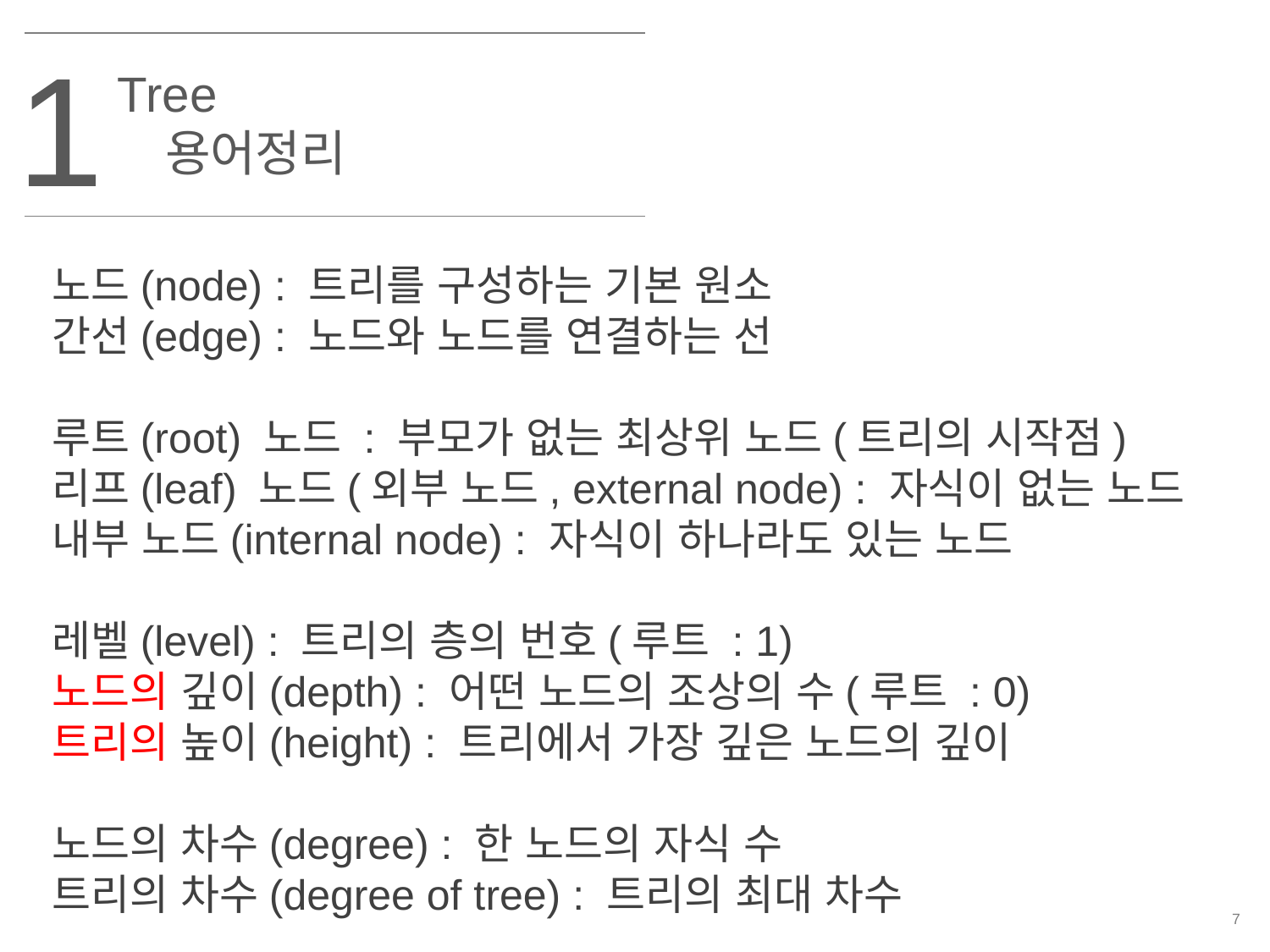

1
Tree 용어정리
노드(node) : 트리를 구성하는 기본 원소
간선(edge) : 노드와 노드를 연결하는 선

루트(root) 노드 : 부모가 없는 최상위 노드(트리의 시작점)
리프(leaf) 노드(외부 노드, external node) : 자식이 없는 노드
내부 노드(internal node) : 자식이 하나라도 있는 노드

레벨(level) : 트리의 층의 번호(루트 : 1)
노드의 깊이(depth) : 어떤 노드의 조상의 수(루트 : 0)
트리의 높이(height) : 트리에서 가장 깊은 노드의 깊이

노드의 차수(degree) : 한 노드의 자식 수
트리의 차수(degree of tree) : 트리의 최대 차수